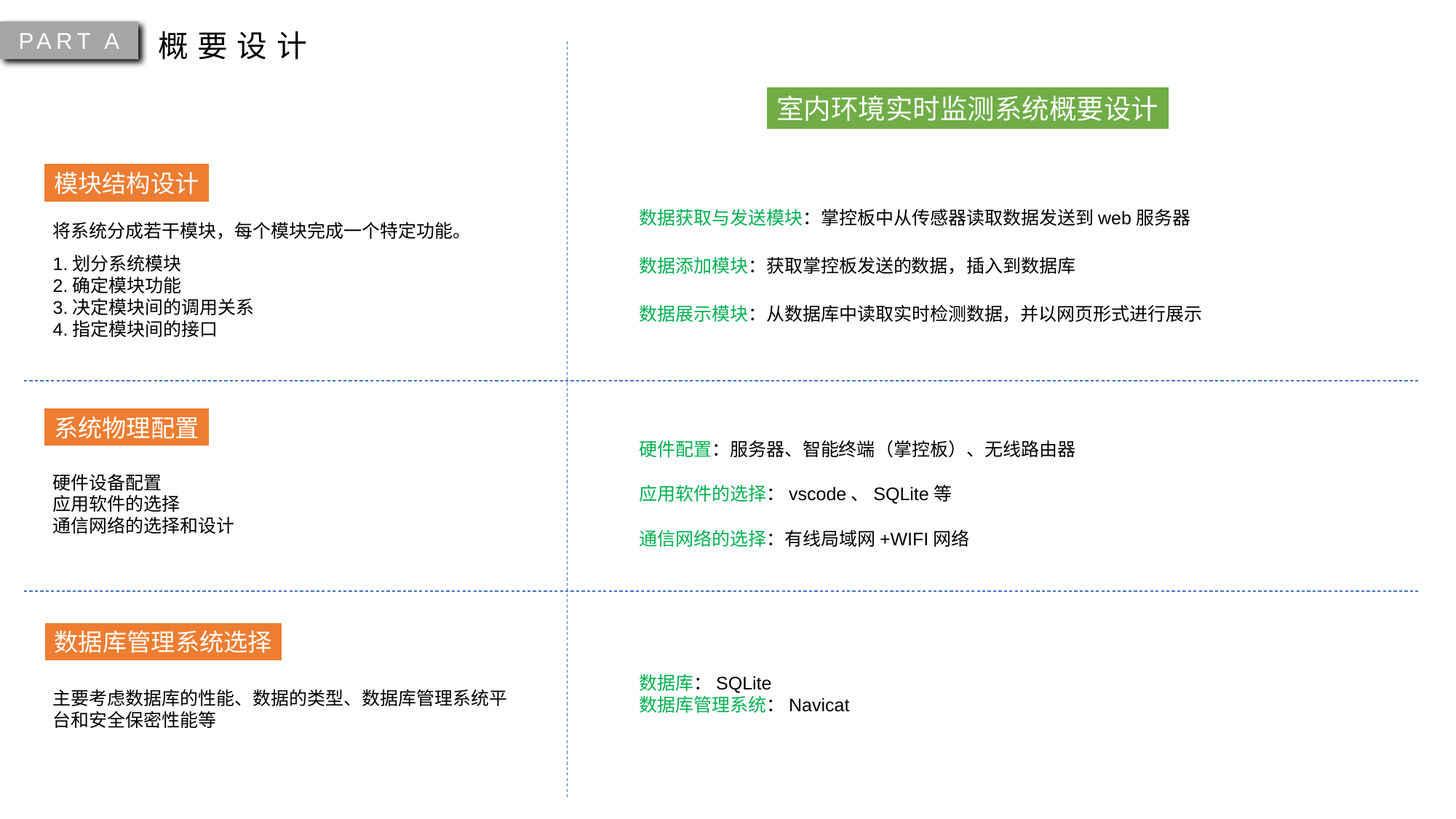

PART A
概要设计
室内环境实时监测系统概要设计
模块结构设计
数据获取与发送模块：掌控板中从传感器读取数据发送到web服务器
数据添加模块：获取掌控板发送的数据，插入到数据库
数据展示模块：从数据库中读取实时检测数据，并以网页形式进行展示
将系统分成若干模块，每个模块完成一个特定功能。
1.划分系统模块
2.确定模块功能
3.决定模块间的调用关系
4.指定模块间的接口
系统物理配置
硬件配置：服务器、智能终端（掌控板）、无线路由器
应用软件的选择：vscode、SQLite等
通信网络的选择：有线局域网+WIFI网络
硬件设备配置
应用软件的选择
通信网络的选择和设计
数据库管理系统选择
数据库：SQLite
数据库管理系统：Navicat
主要考虑数据库的性能、数据的类型、数据库管理系统平台和安全保密性能等